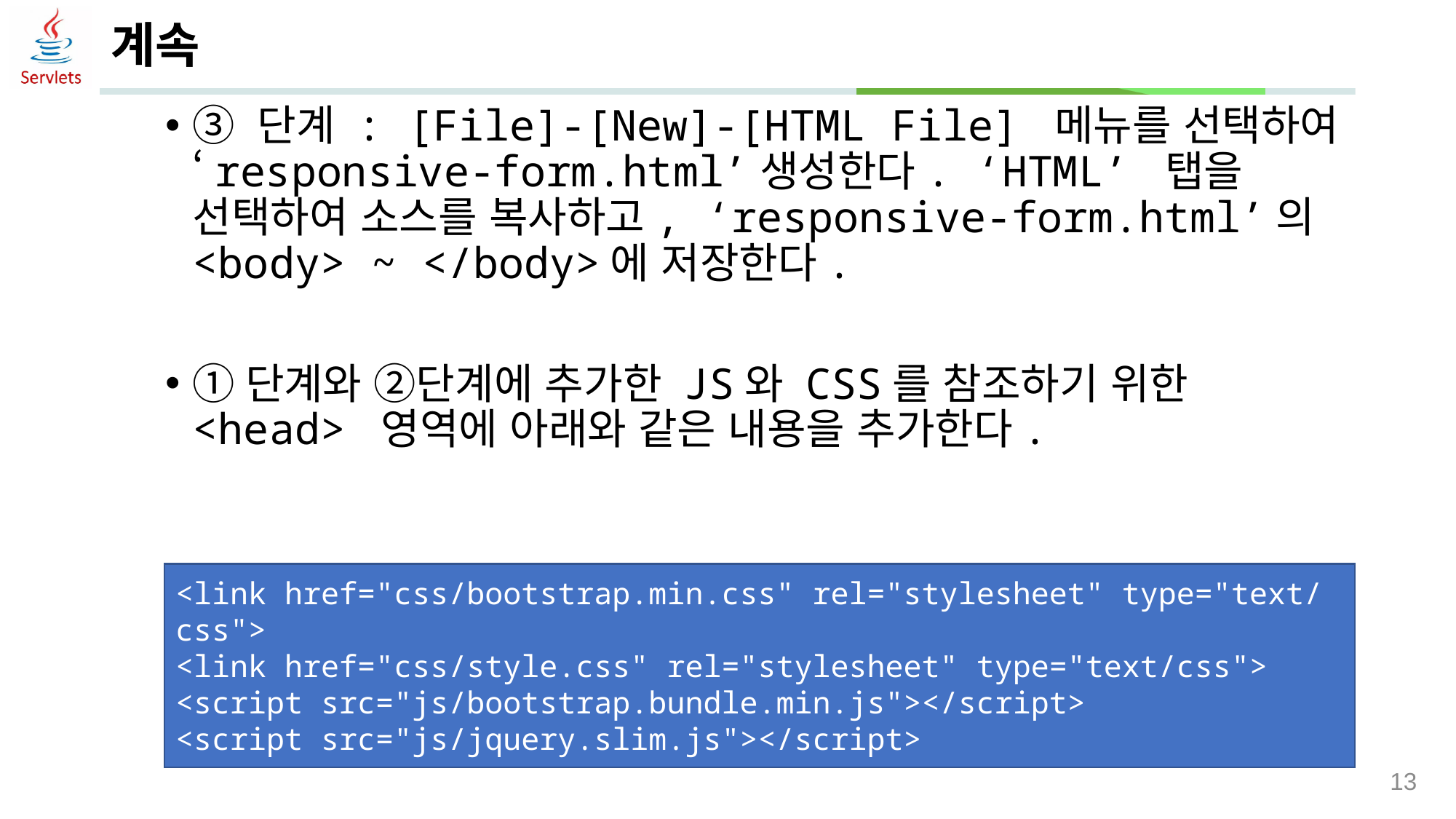

# 계속
③ 단계 : [File]-[New]-[HTML File] 메뉴를 선택하여 ‘responsive-form.html’생성한다. ‘HTML’ 탭을 선택하여 소스를 복사하고, ‘responsive-form.html’의 <body> ~ </body>에 저장한다.

①단계와 ②단계에 추가한 JS와 CSS를 참조하기 위한 <head> 영역에 아래와 같은 내용을 추가한다.

<link href="css/bootstrap.min.css" rel="stylesheet" type="text/css">
<link href="css/style.css" rel="stylesheet" type="text/css">
<script src="js/bootstrap.bundle.min.js"></script>
<script src="js/jquery.slim.js"></script>
13